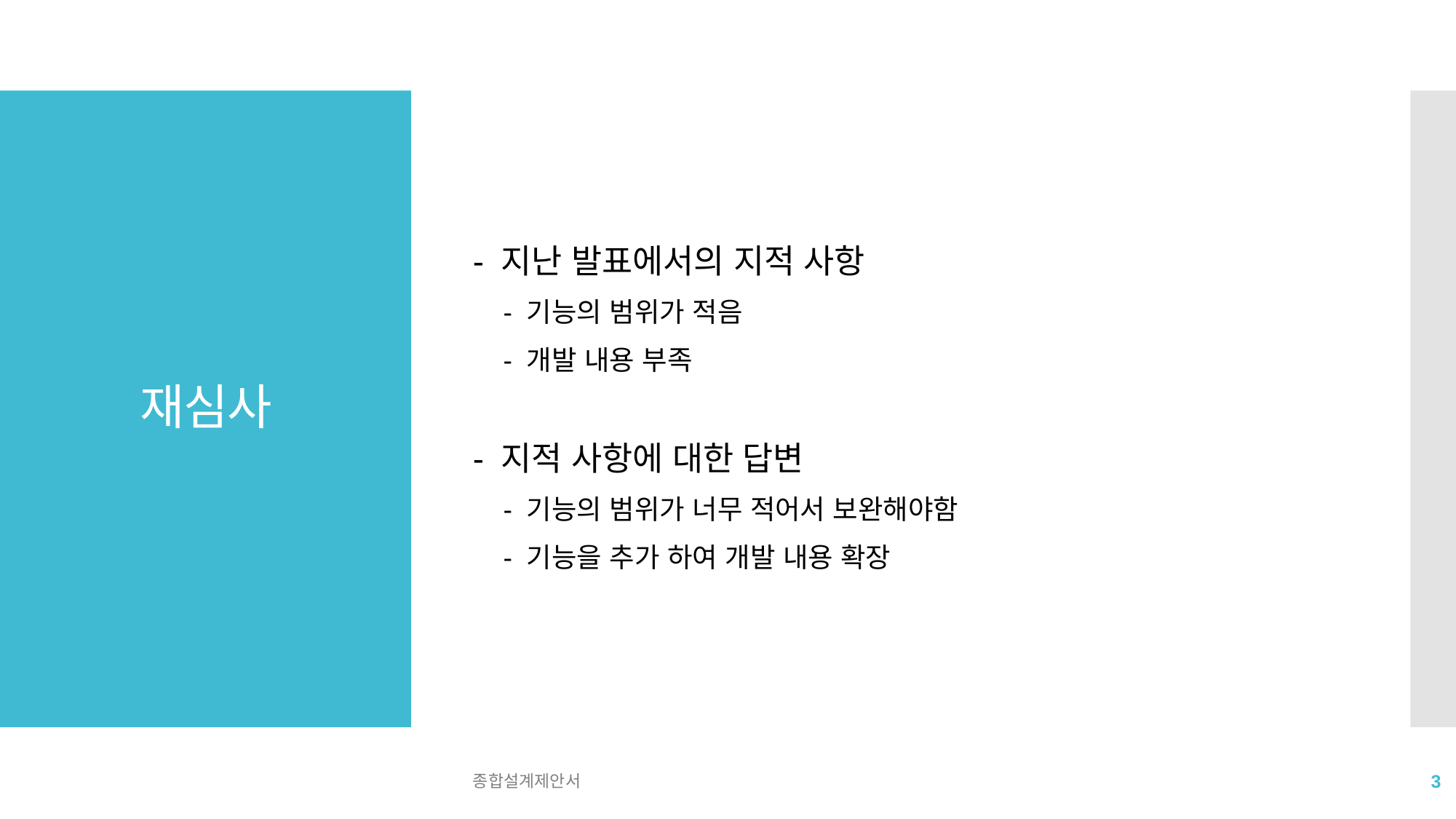

- 지난 발표에서의 지적 사항
    - 기능의 범위가 적음
    - 개발 내용 부족

- 지적 사항에 대한 답변
    - 기능의 범위가 너무 적어서 보완해야함
    - 기능을 추가 하여 개발 내용 확장
# 재심사
종합설계제안서
3